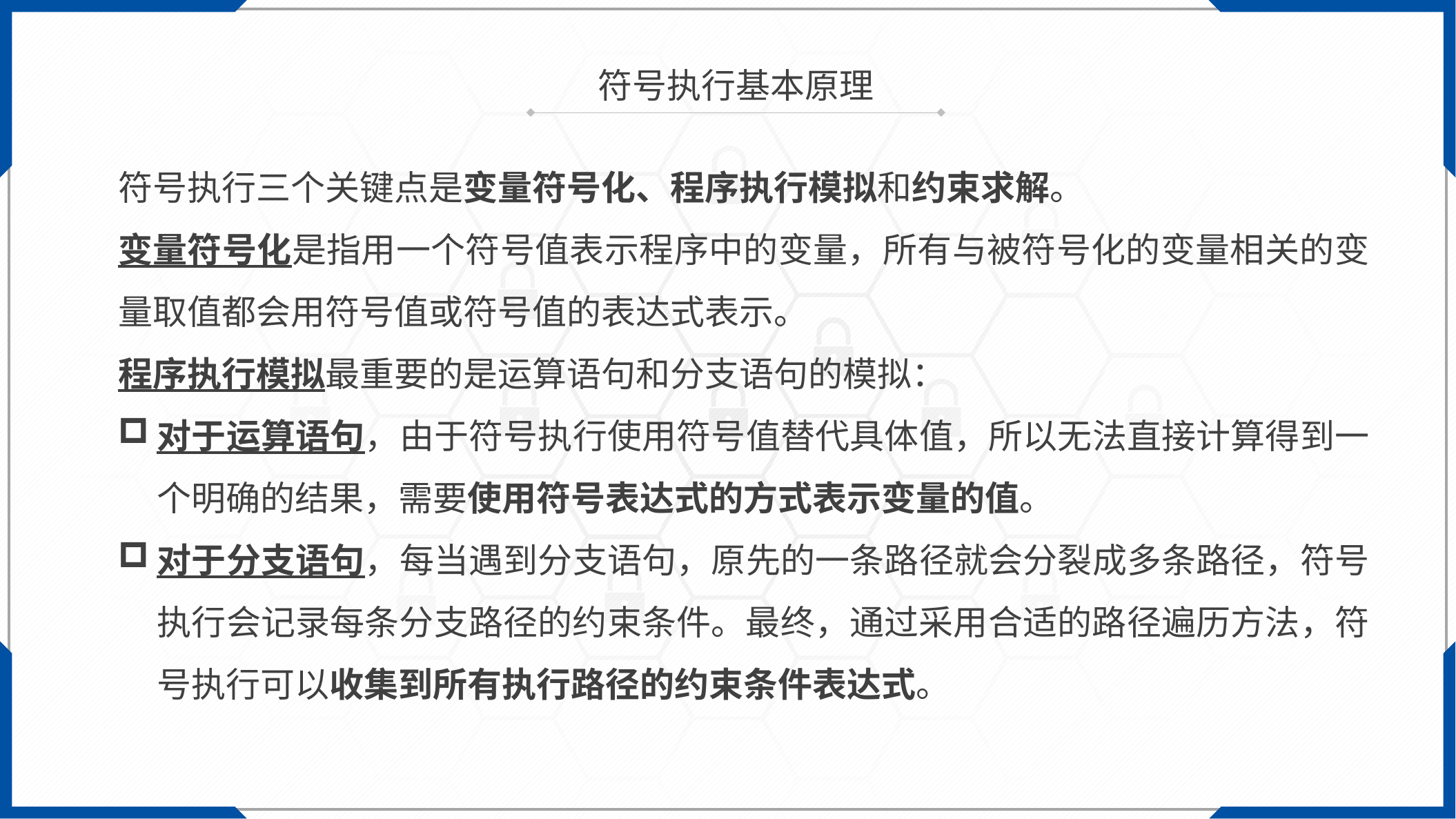

符号执行基本原理
符号执行三个关键点是变量符号化、程序执行模拟和约束求解。
变量符号化是指用一个符号值表示程序中的变量，所有与被符号化的变量相关的变量取值都会用符号值或符号值的表达式表示。
程序执行模拟最重要的是运算语句和分支语句的模拟：
对于运算语句，由于符号执行使用符号值替代具体值，所以无法直接计算得到一个明确的结果，需要使用符号表达式的方式表示变量的值。
对于分支语句，每当遇到分支语句，原先的一条路径就会分裂成多条路径，符号执行会记录每条分支路径的约束条件。最终，通过采用合适的路径遍历方法，符号执行可以收集到所有执行路径的约束条件表达式。